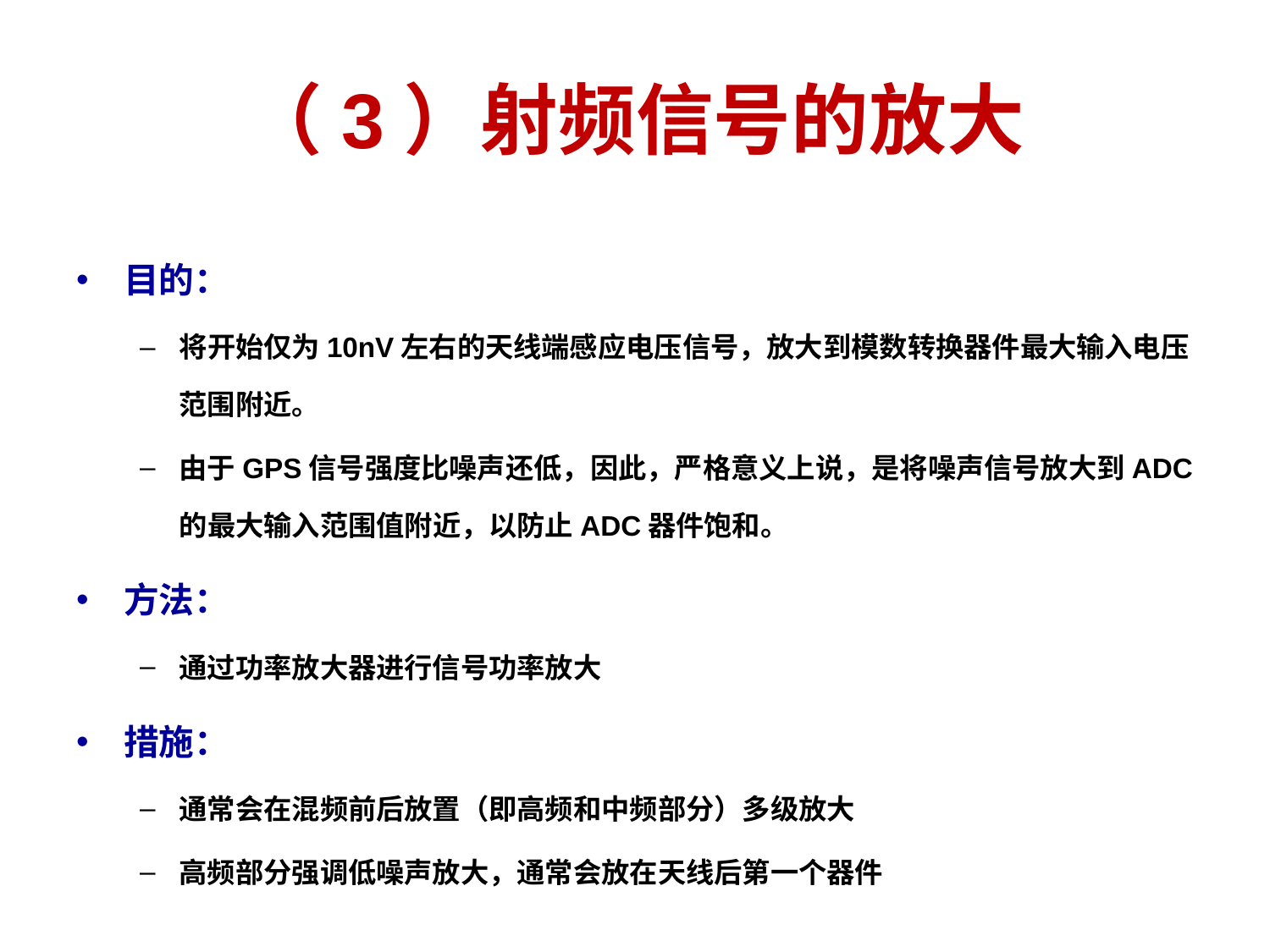

# （3）射频信号的放大
目的：
将开始仅为10nV左右的天线端感应电压信号，放大到模数转换器件最大输入电压范围附近。
由于GPS信号强度比噪声还低，因此，严格意义上说，是将噪声信号放大到ADC的最大输入范围值附近，以防止ADC器件饱和。
方法：
通过功率放大器进行信号功率放大
措施：
通常会在混频前后放置（即高频和中频部分）多级放大
高频部分强调低噪声放大，通常会放在天线后第一个器件